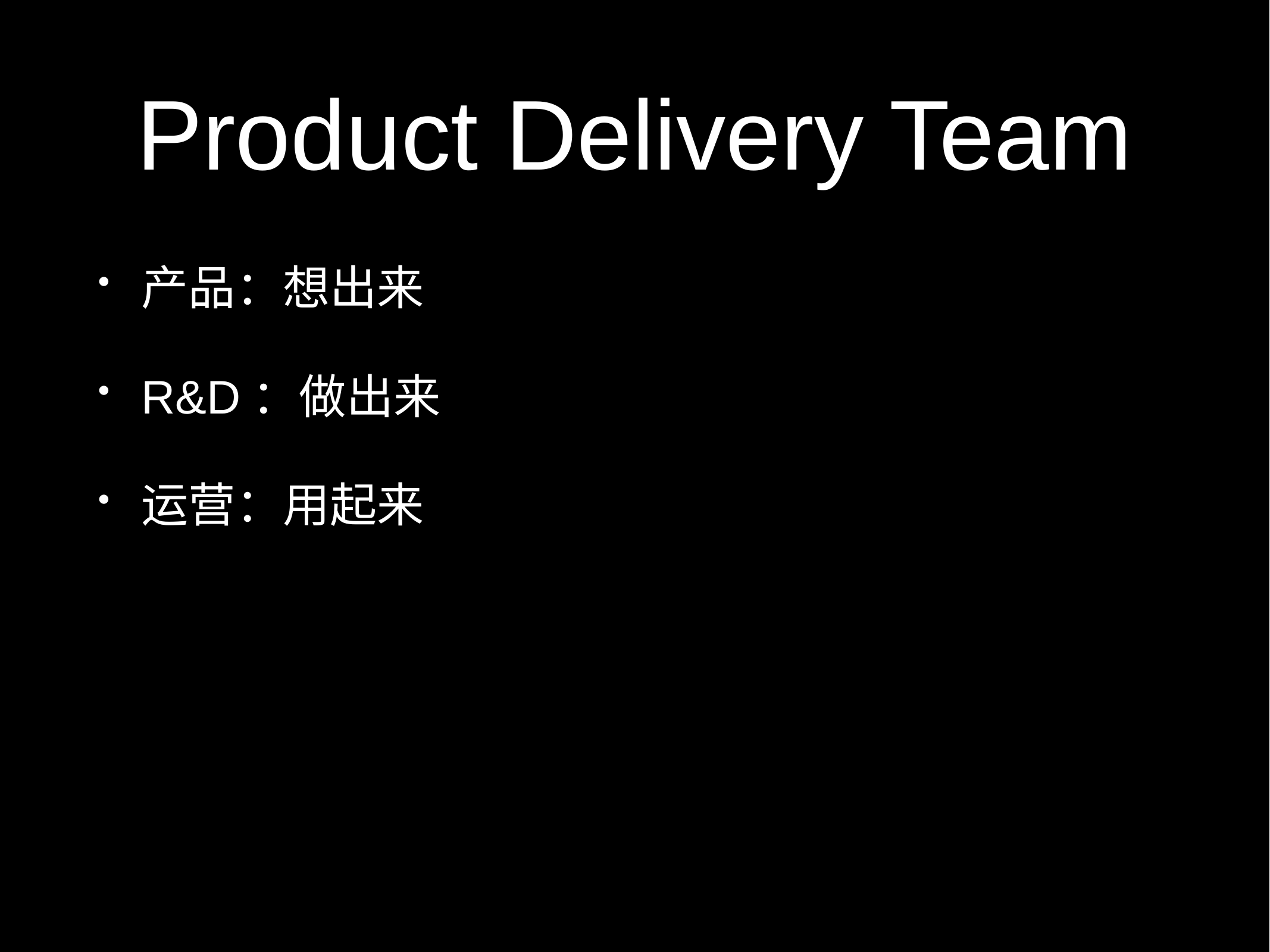

# Product Delivery Team
产品：想出来
R&D：做出来
运营：用起来